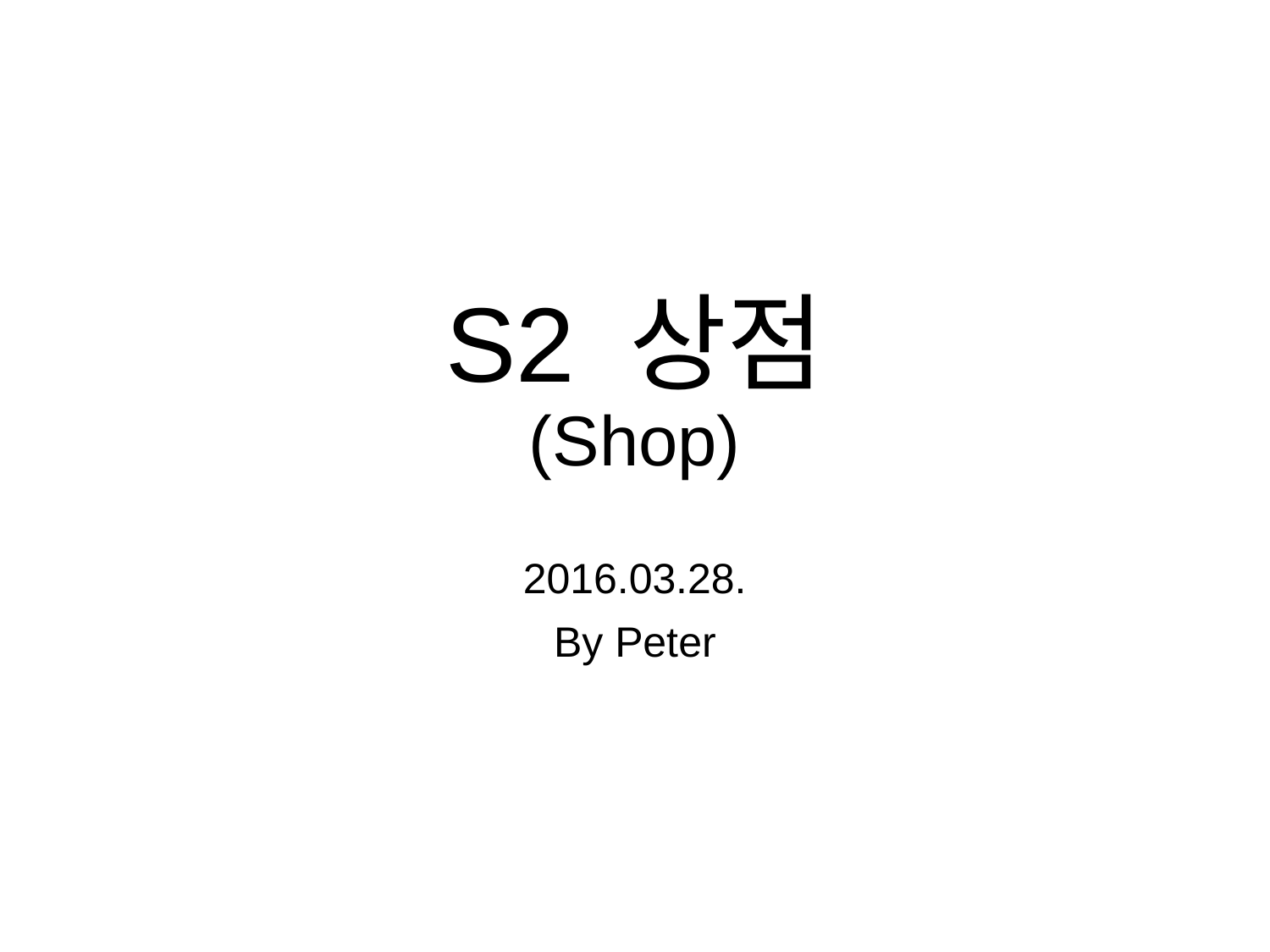

# S2 상점 (Shop)

2016.03.28.
By Peter